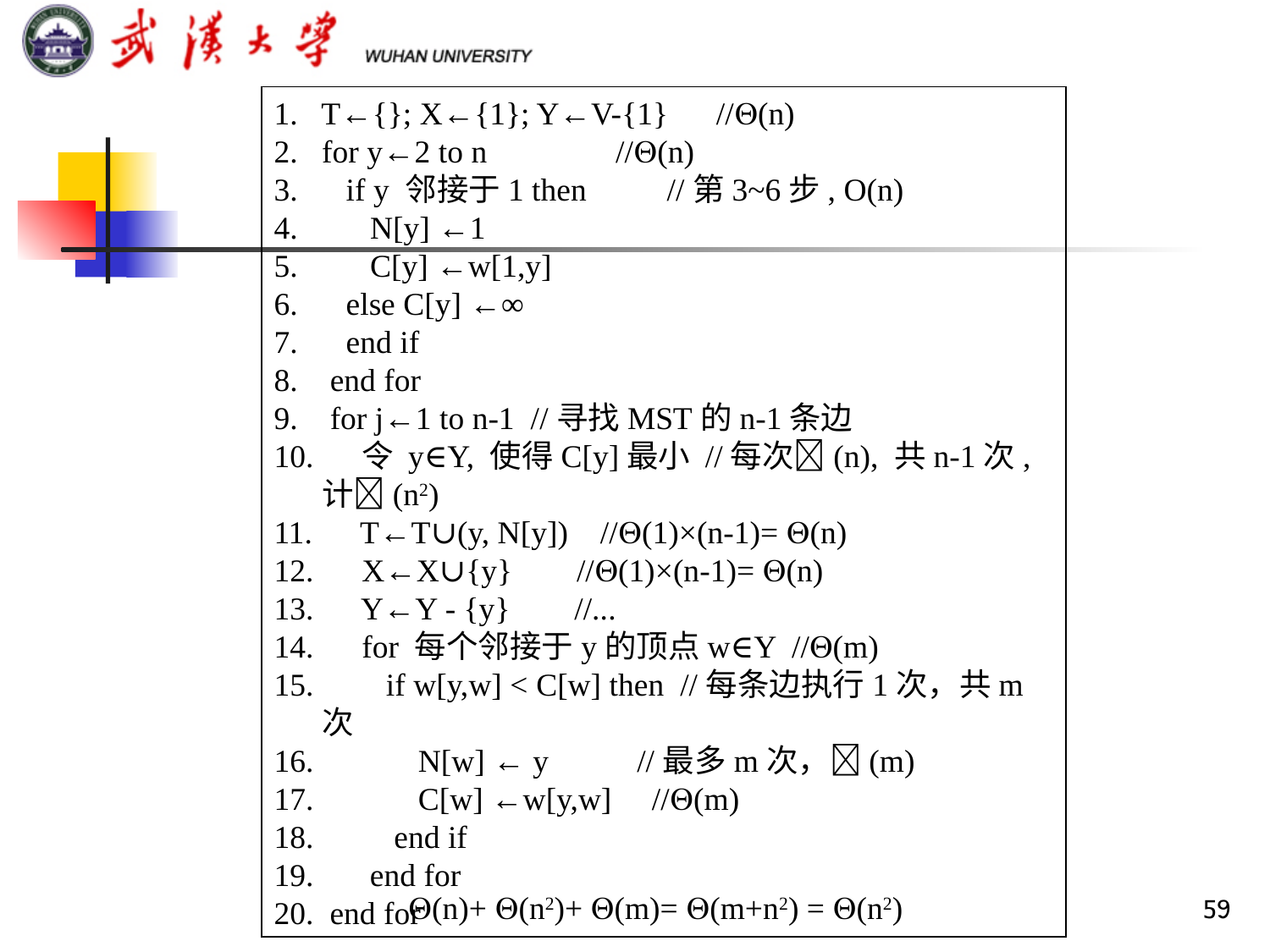

1.   T←{}; X←{1}; Y←V-{1}      //Θ(n)
2.   for y←2 to n                //Θ(n)
3.      if y 邻接于1 then          //第3~6步, O(n)
4.         N[y] ←1
5.         C[y] ←w[1,y]
6.      else C[y] ←∞
7.      end if
8.    end for
9.    for j←1 to n-1  //寻找MST的n-1条边
10.     令 y∈Y, 使得C[y]最小 //每次Θ(n), 共n-1次, 计Θ(n2)
11.      T←T∪(y, N[y])    //Θ(1)×(n-1)= Θ(n)
12.      X←X∪{y}        //Θ(1)×(n-1)= Θ(n)
13.      Y←Y - {y}        //...
14.      for 每个邻接于y的顶点w∈Y  //Θ(m)
15.         if w[y,w] < C[w] then  //每条边执行1次，共m次
16.             N[w] ← y           //最多m次，Θ(m)
17.             C[w] ←w[y,w]     //Θ(m)
         end if
19.       end for
20.  end for
59
Θ(n)+ Θ(n2)+ Θ(m)= Θ(m+n2) = Θ(n2)